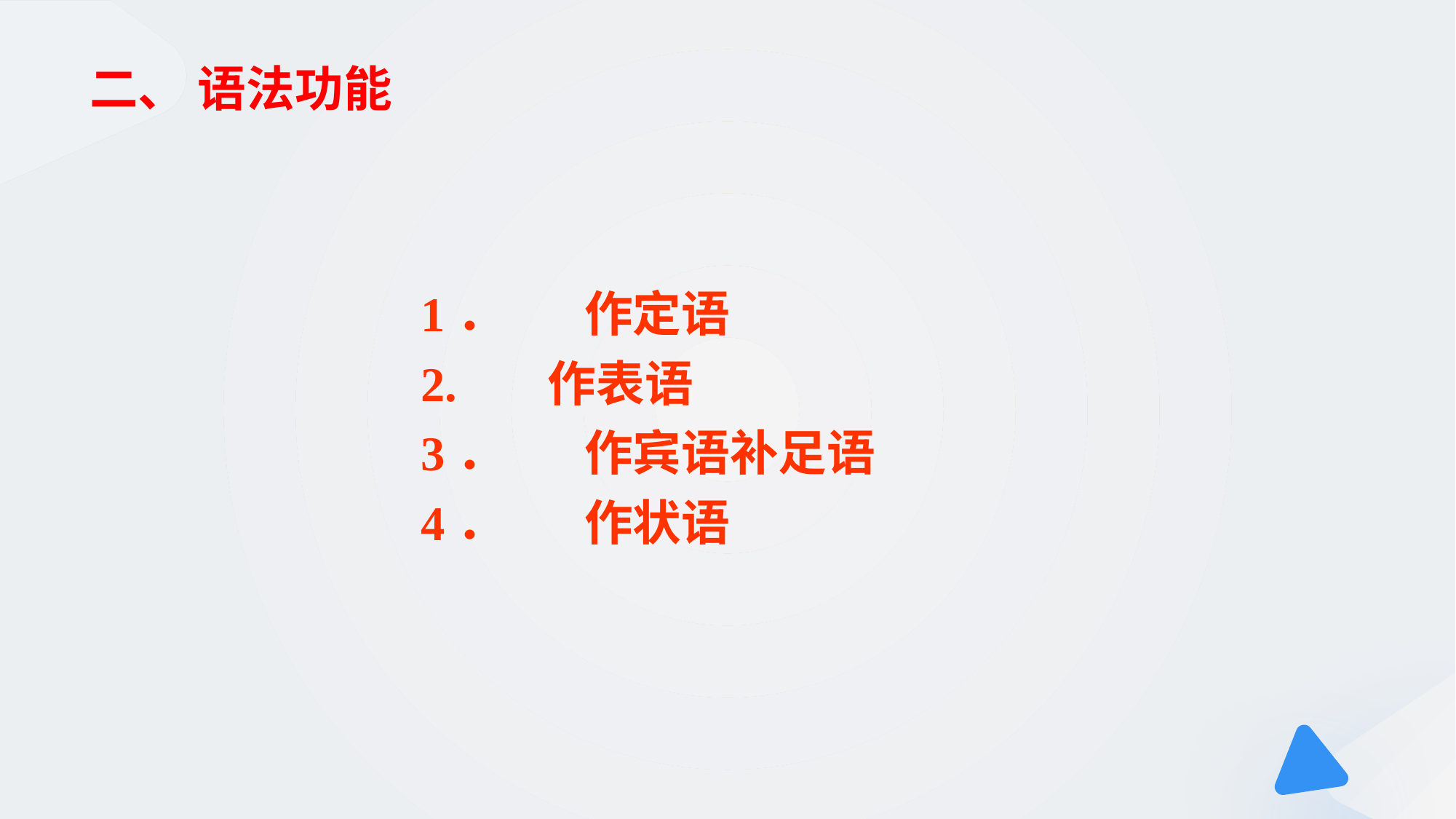

# 二、 语法功能
1．	作定语
2.	     作表语
3．	作宾语补足语
4．	作状语